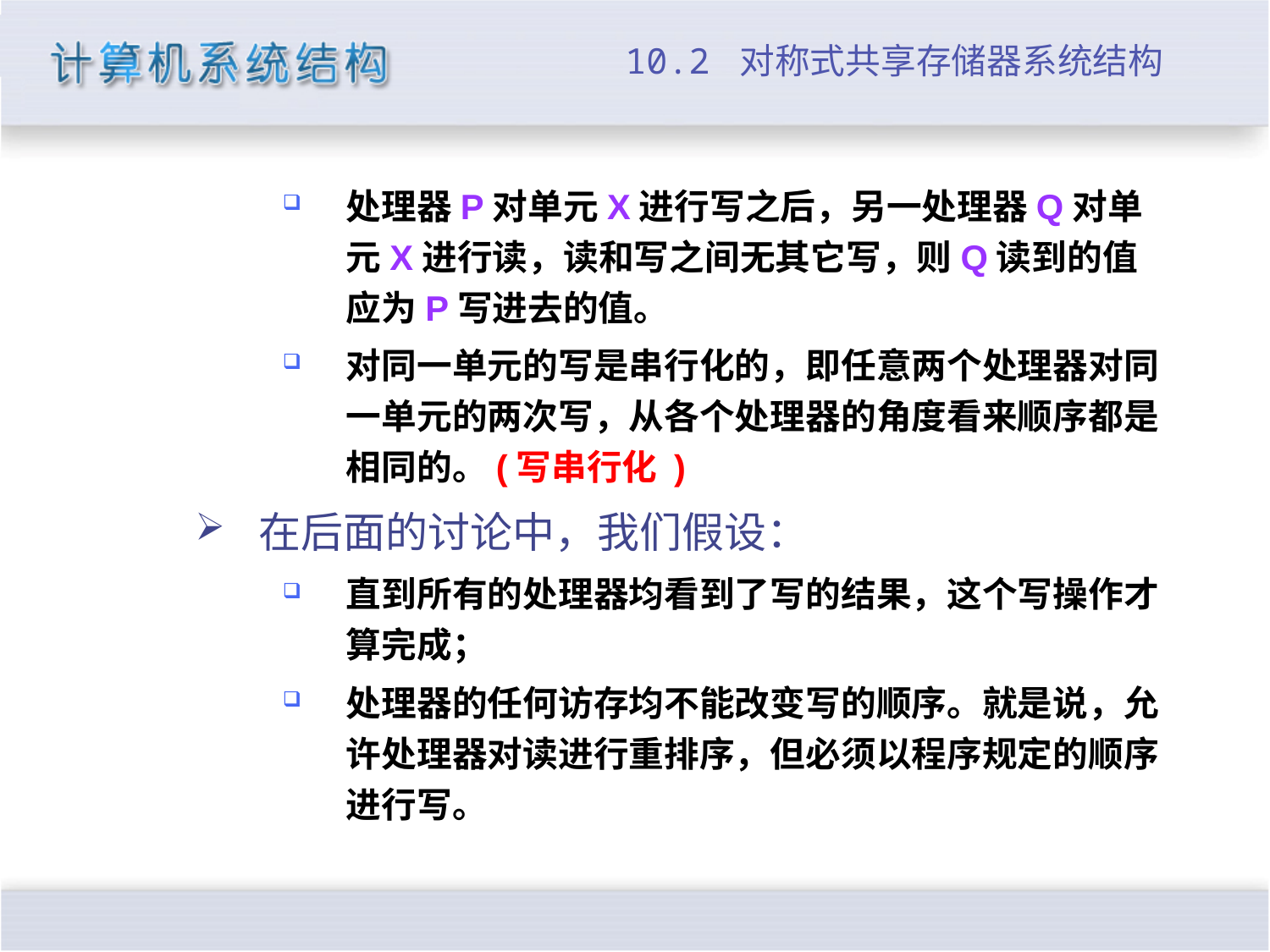

# 10.2 对称式共享存储器系统结构
处理器P对单元X进行写之后，另一处理器Q对单元X进行读，读和写之间无其它写，则Q读到的值应为P写进去的值。
对同一单元的写是串行化的，即任意两个处理器对同一单元的两次写，从各个处理器的角度看来顺序都是相同的。(写串行化 )
在后面的讨论中，我们假设：
直到所有的处理器均看到了写的结果，这个写操作才算完成；
处理器的任何访存均不能改变写的顺序。就是说，允许处理器对读进行重排序，但必须以程序规定的顺序进行写。